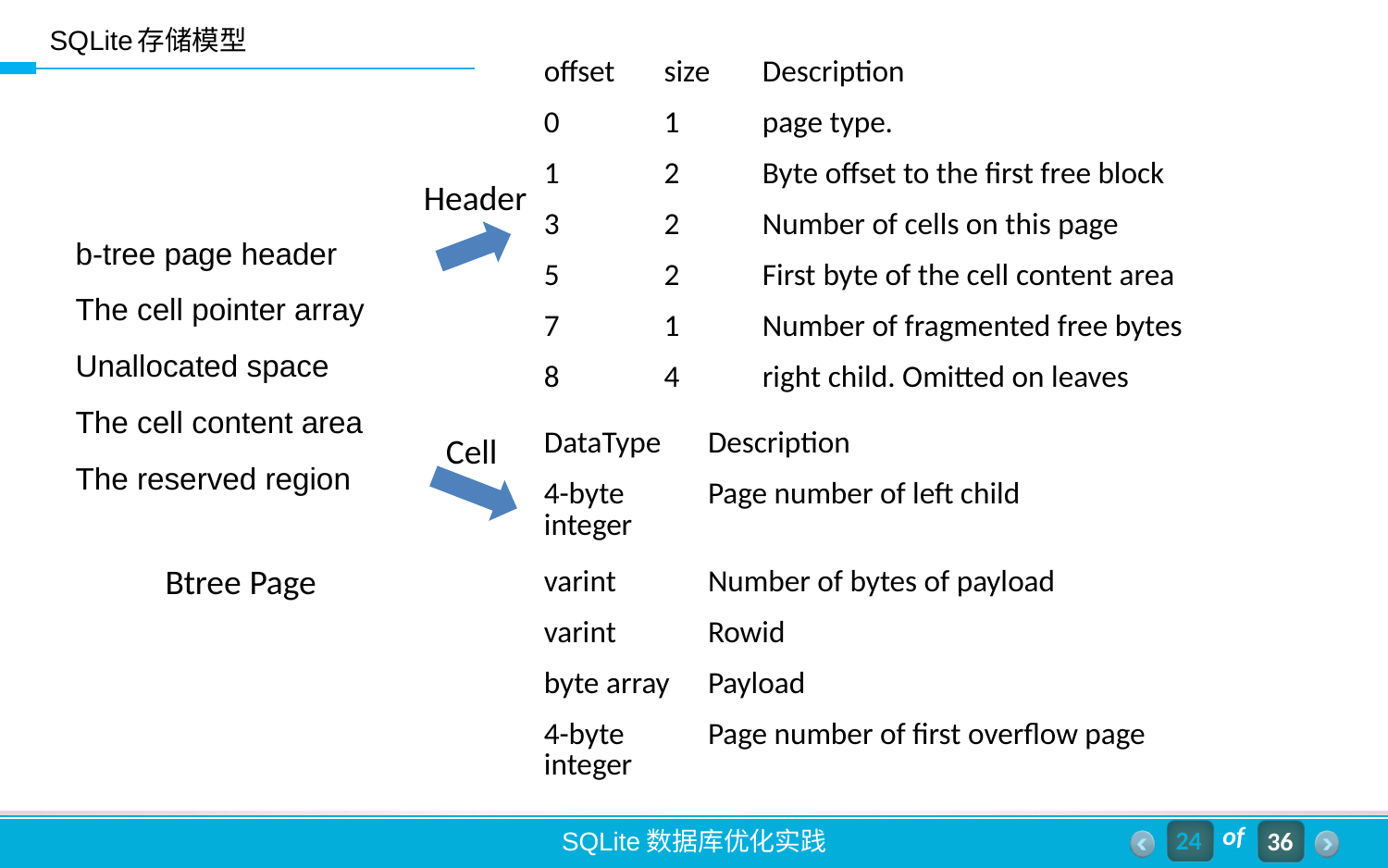

# SQLite存储模型
| offset | size | Description |
| --- | --- | --- |
| 0 | 1 | page type. |
| 1 | 2 | Byte offset to the first free block |
| 3 | 2 | Number of cells on this page |
| 5 | 2 | First byte of the cell content area |
| 7 | 1 | Number of fragmented free bytes |
| 8 | 4 | right child. Omitted on leaves |

Header

| b-tree page header |
| --- |
| The cell pointer array |
| Unallocated space |
| The cell content area |
| The reserved region |
Cell
| DataType | Description |
| --- | --- |
| 4-byte integer | Page number of left child |
| varint | Number of bytes of payload |
| varint | Rowid |
| byte array | Payload |
| 4-byte integer | Page number of first overflow page |

Btree Page
24